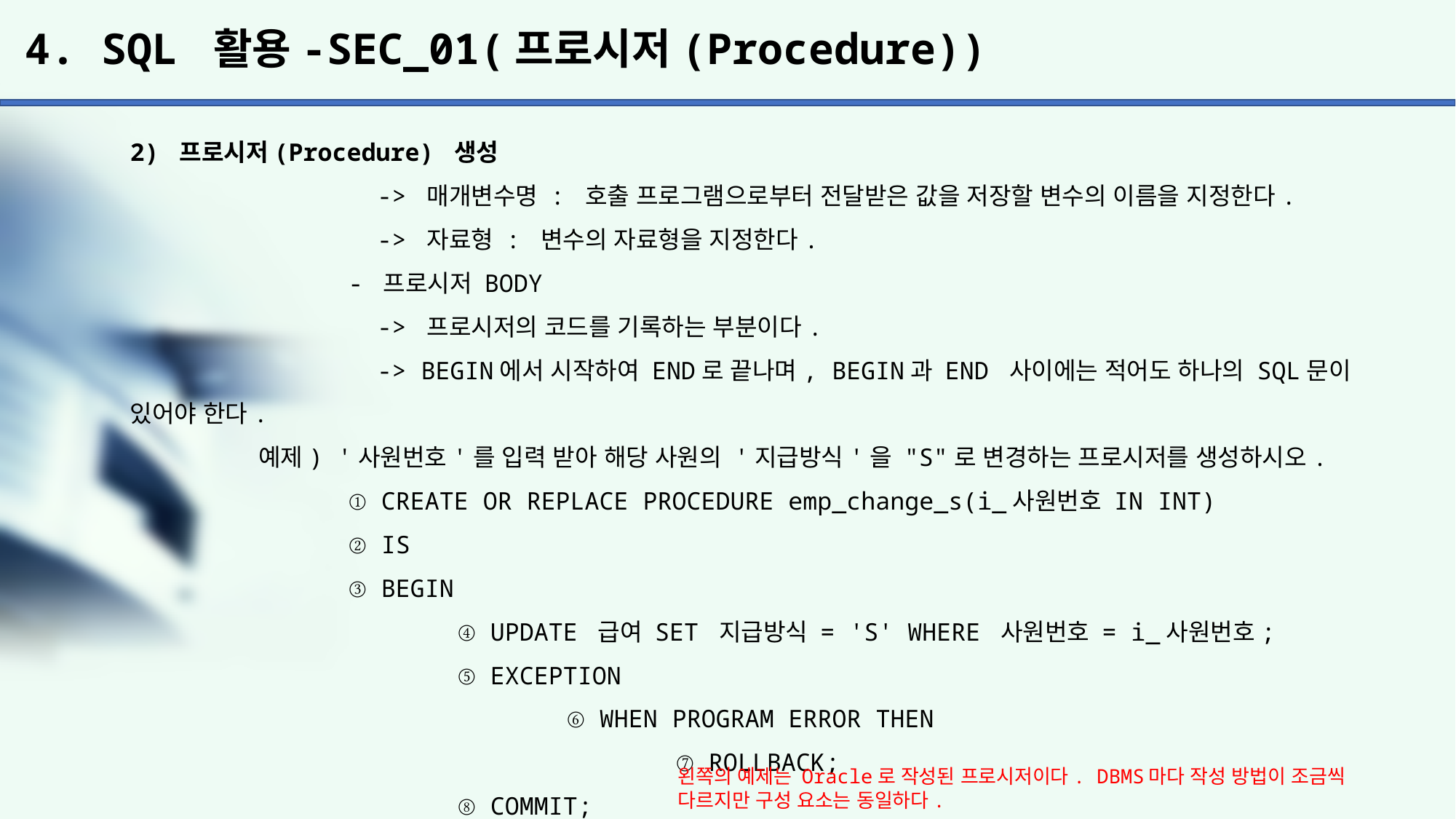

# 4. SQL 활용-SEC_01(프로시저(Procedure))
2) 프로시저(Procedure) 생성
		  -> 매개변수명 : 호출 프로그램으로부터 전달받은 값을 저장할 변수의 이름을 지정한다.
		  -> 자료형 : 변수의 자료형을 지정한다.
		- 프로시저 BODY
		  -> 프로시저의 코드를 기록하는 부분이다.
		  -> BEGIN에서 시작하여 END로 끝나며, BEGIN과 END 사이에는 적어도 하나의 SQL문이 있어야 한다.
	  예제) '사원번호'를 입력 받아 해당 사원의 '지급방식'을 "S"로 변경하는 프로시저를 생성하시오.
		① CREATE OR REPLACE PROCEDURE emp_change_s(i_사원번호 IN INT)
		② IS
		③ BEGIN
			④ UPDATE 급여 SET 지급방식 = 'S' WHERE 사원번호 = i_사원번호;
			⑤ EXCEPTION
				⑥ WHEN PROGRAM ERROR THEN
					⑦ ROLLBACK;
			⑧ COMMIT;
		⑨ END;
왼쪽의 예제는 Oracle로 작성된 프로시저이다. DBMS마다 작성 방법이 조금씩
다르지만 구성 요소는 동일하다.